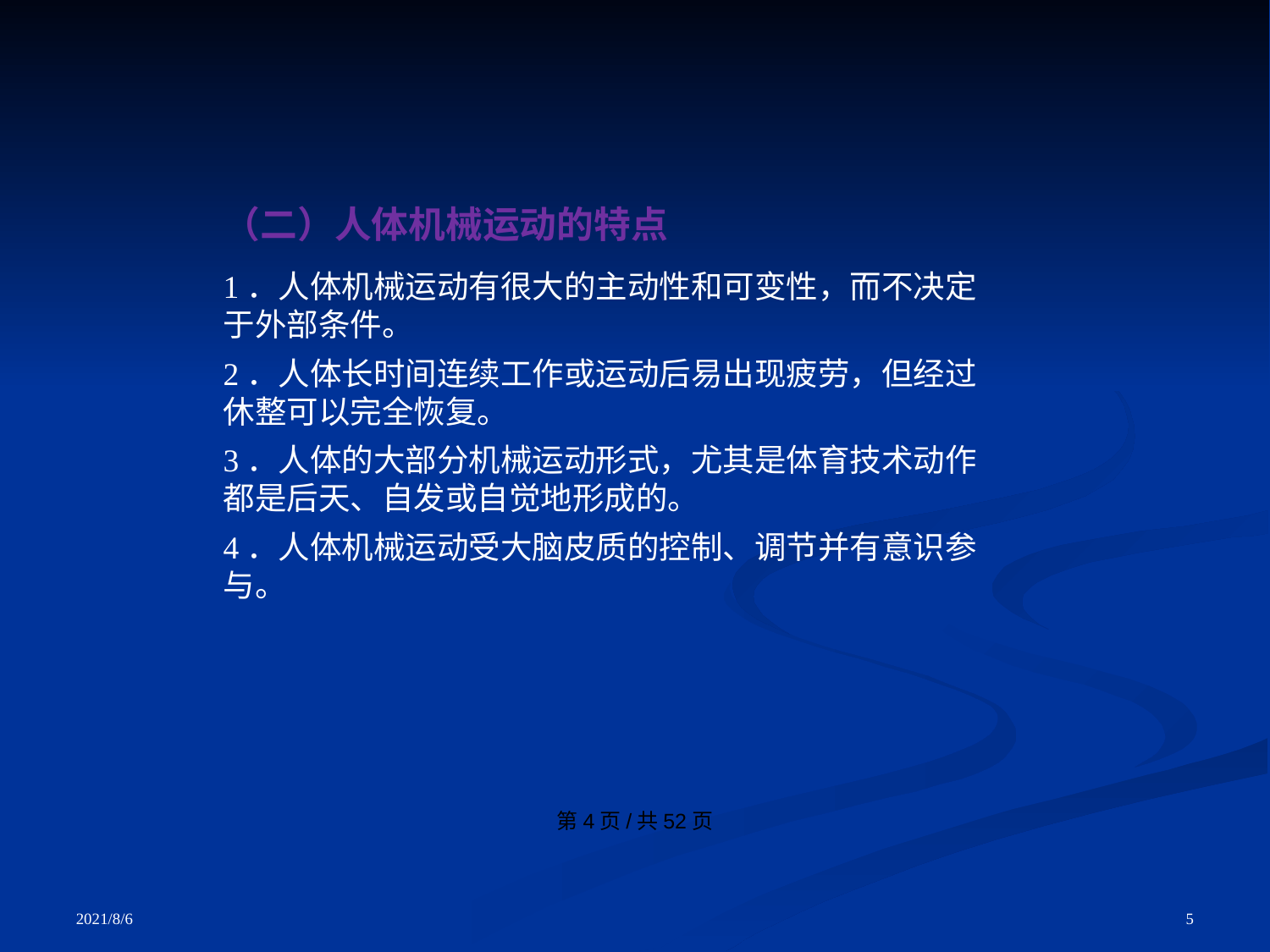

第4页/共52页
（二）人体机械运动的特点
1．人体机械运动有很大的主动性和可变性，而不决定于外部条件。
2．人体长时间连续工作或运动后易出现疲劳，但经过休整可以完全恢复。
3．人体的大部分机械运动形式，尤其是体育技术动作都是后天、自发或自觉地形成的。
4．人体机械运动受大脑皮质的控制、调节并有意识参与。
5
2021/8/6